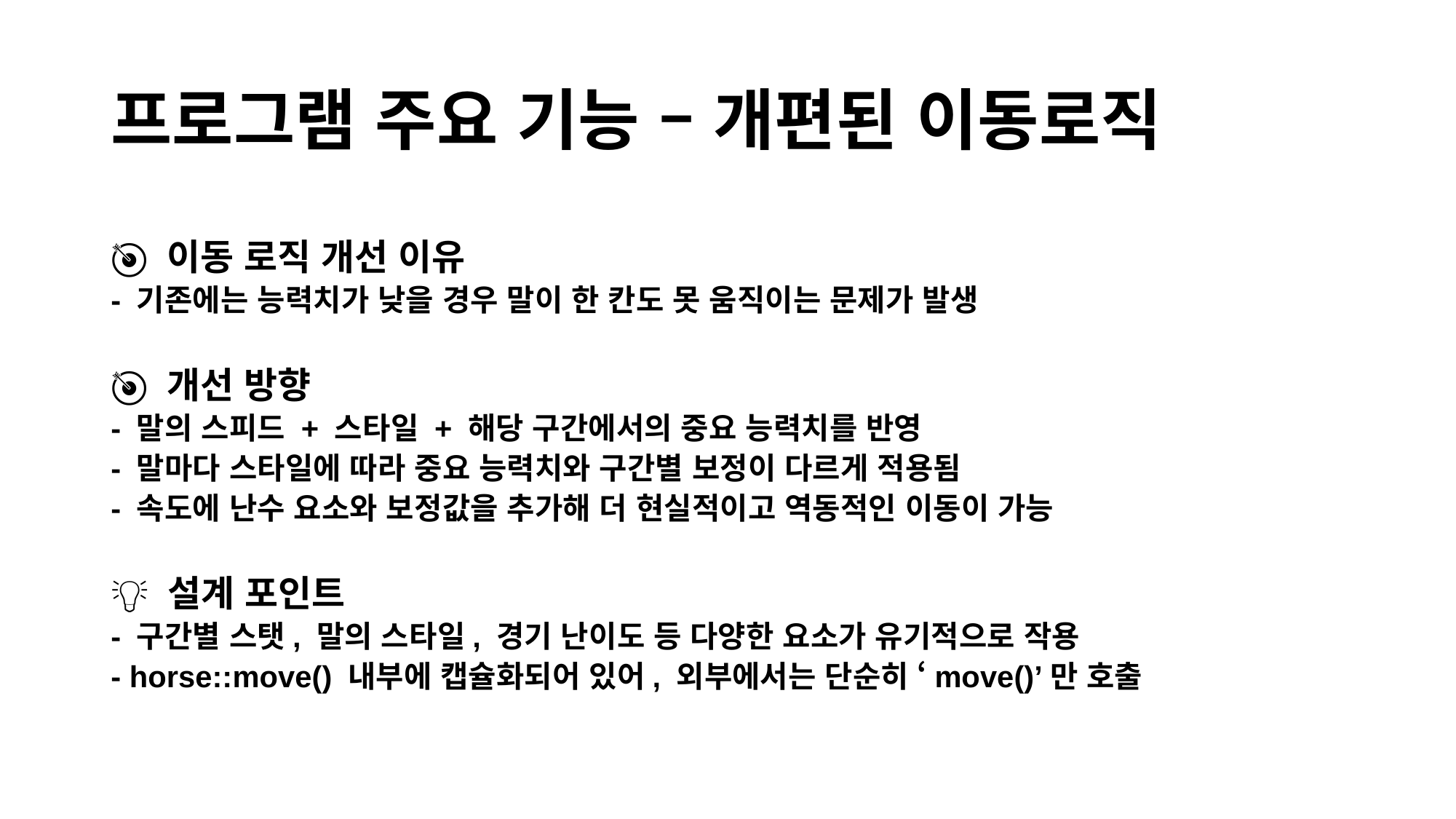

# 프로그램 주요 기능 – 개편된 이동로직
🎯 이동 로직 개선 이유
- 기존에는 능력치가 낮을 경우 말이 한 칸도 못 움직이는 문제가 발생

🎯 개선 방향
- 말의 스피드 + 스타일 + 해당 구간에서의 중요 능력치를 반영
- 말마다 스타일에 따라 중요 능력치와 구간별 보정이 다르게 적용됨
- 속도에 난수 요소와 보정값을 추가해 더 현실적이고 역동적인 이동이 가능

💡 설계 포인트
- 구간별 스탯, 말의 스타일, 경기 난이도 등 다양한 요소가 유기적으로 작용
- horse::move() 내부에 캡슐화되어 있어, 외부에서는 단순히 ‘move()’만 호출